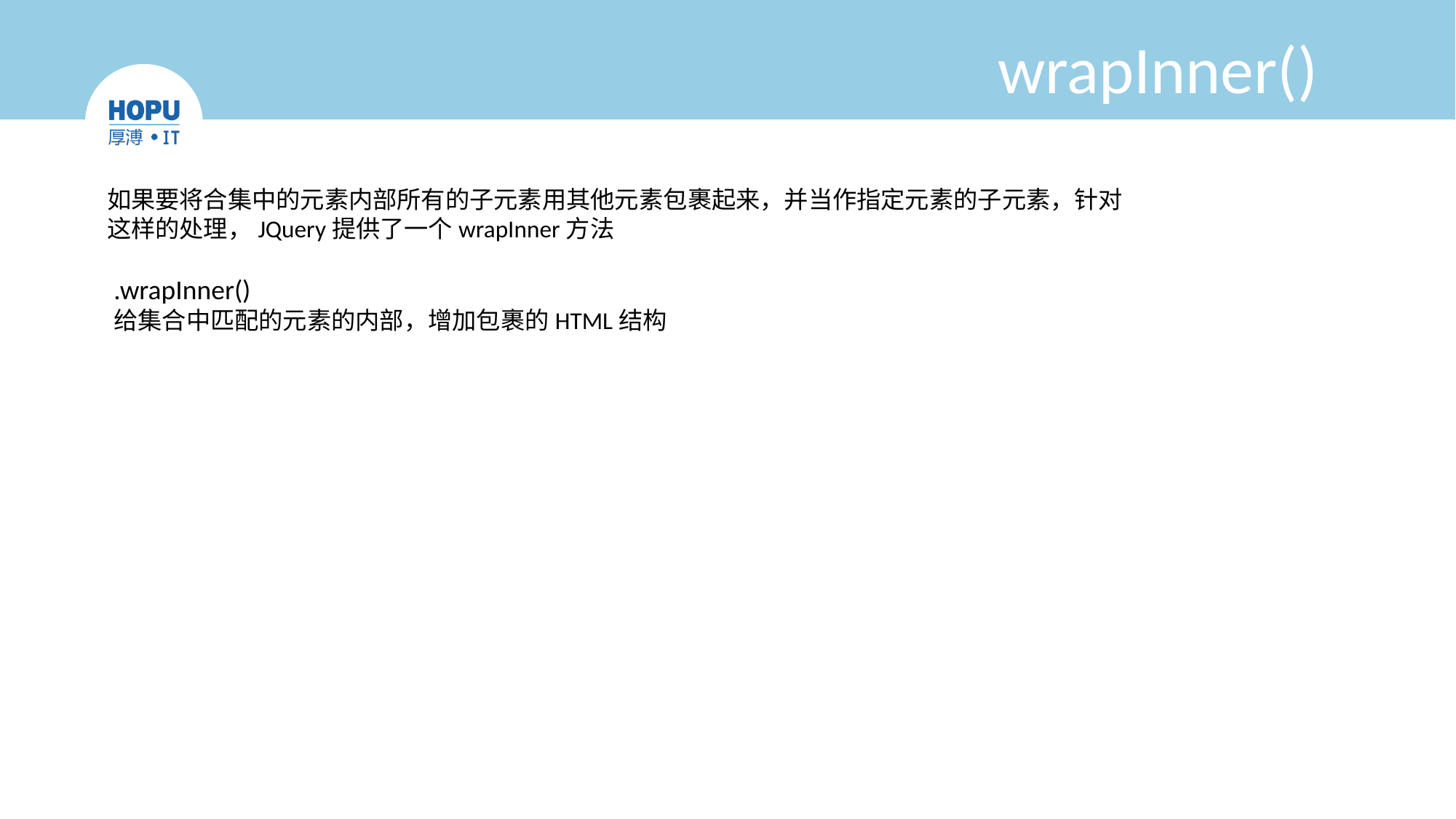

# wrapInner()
如果要将合集中的元素内部所有的子元素用其他元素包裹起来，并当作指定元素的子元素，针对这样的处理，JQuery提供了一个wrapInner方法
.wrapInner()
给集合中匹配的元素的内部，增加包裹的HTML结构